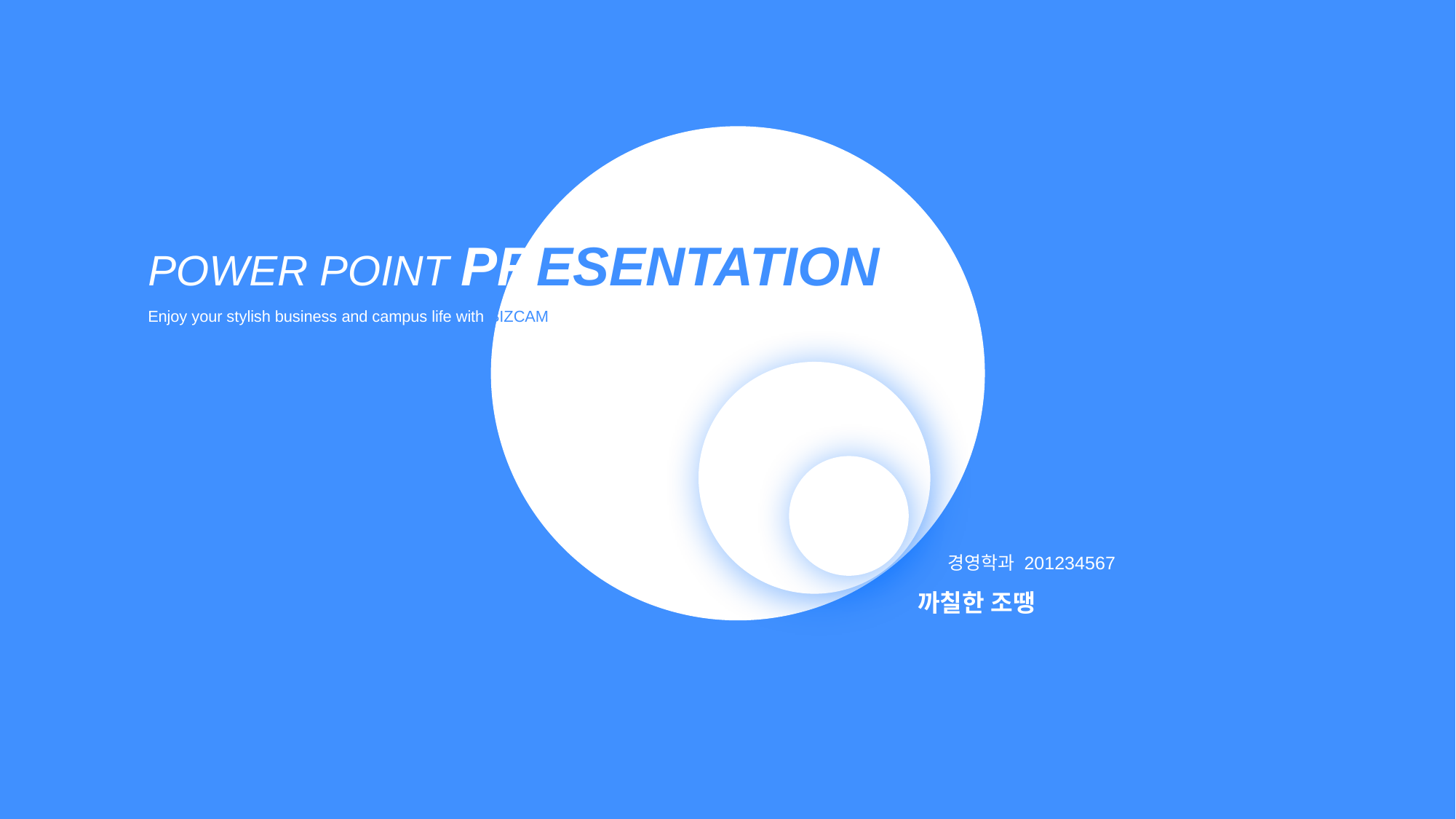

POWER POINT PRESENTATION
Enjoy your stylish business and campus life with BIZCAM

     경영학과 201234567
까칠한 조땡